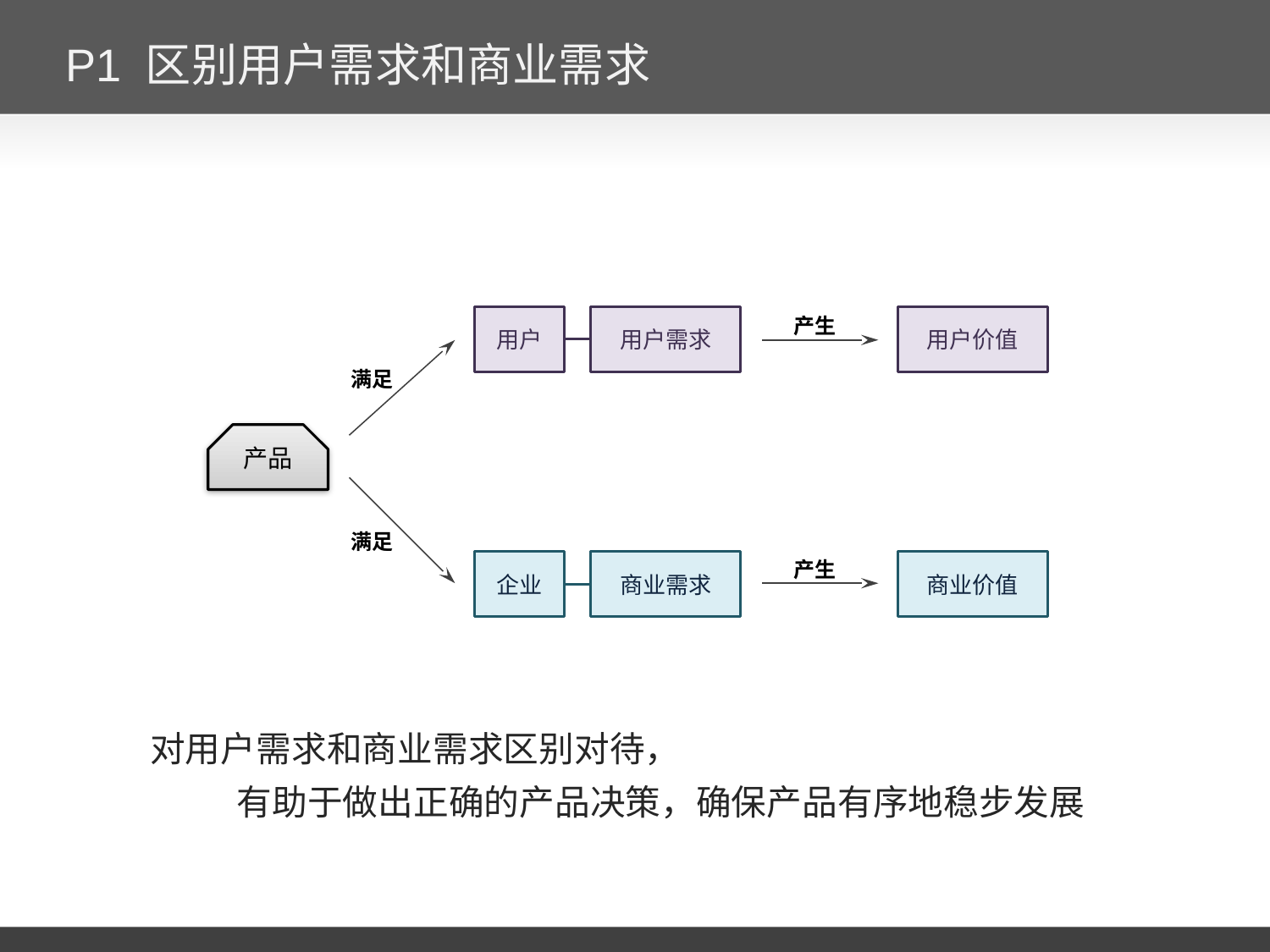

# P1 区别用户需求和商业需求
用户
用户需求
产生
用户价值
满足
产品
满足
产生
企业
商业需求
商业价值
对用户需求和商业需求区别对待，
          有助于做出正确的产品决策，确保产品有序地稳步发展